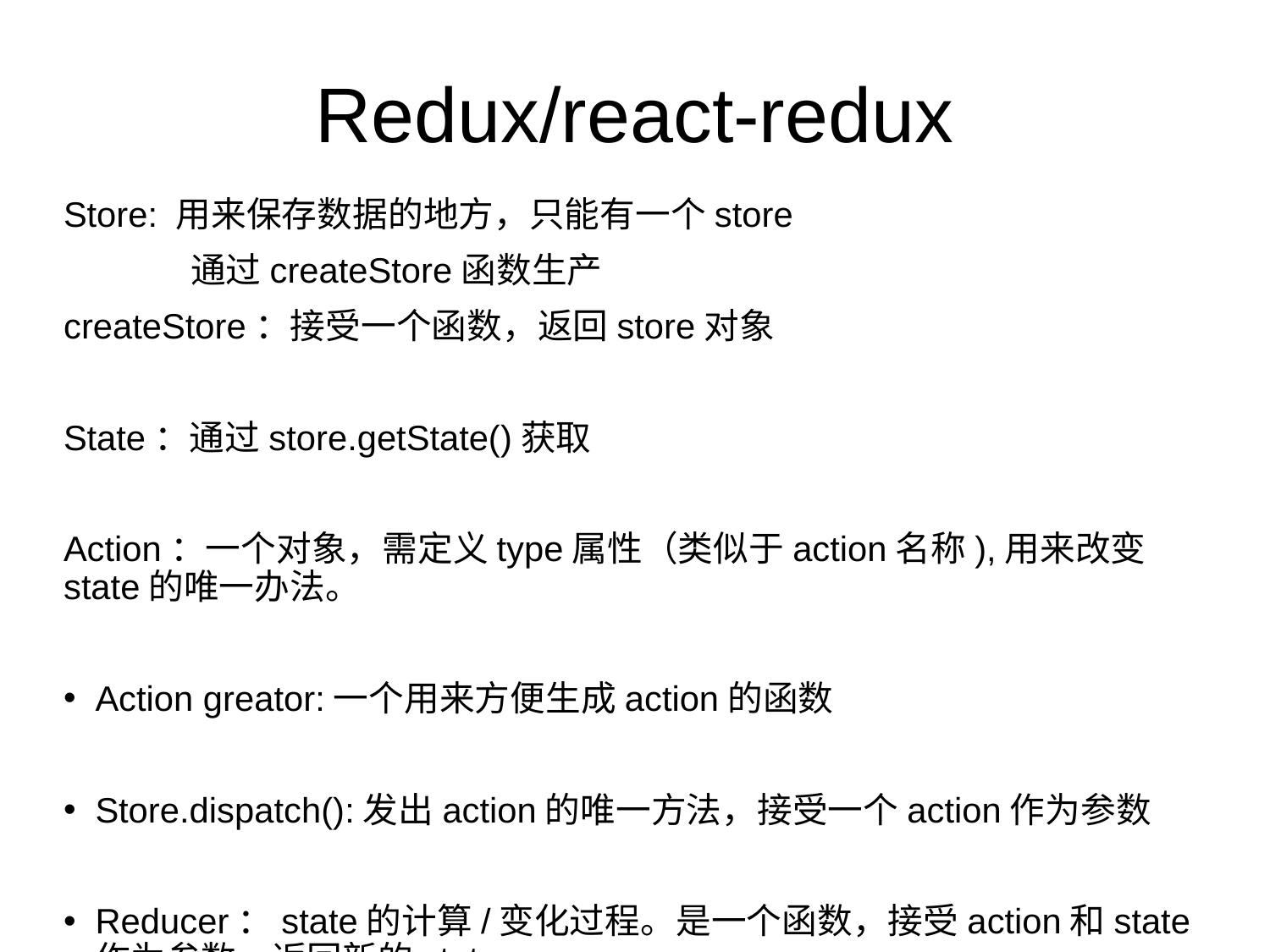

# Redux/react-redux
Store: 用来保存数据的地方，只能有一个store
	通过createStore函数生产
createStore：接受一个函数，返回store对象

State：通过store.getState()获取

Action：一个对象，需定义type属性（类似于action名称),用来改变state的唯一办法。

Action greator:一个用来方便生成action的函数

Store.dispatch():发出action的唯一方法，接受一个action作为参数

Reducer：state的计算/变化过程。是一个函数，接受action和state作为参数，返回新的state